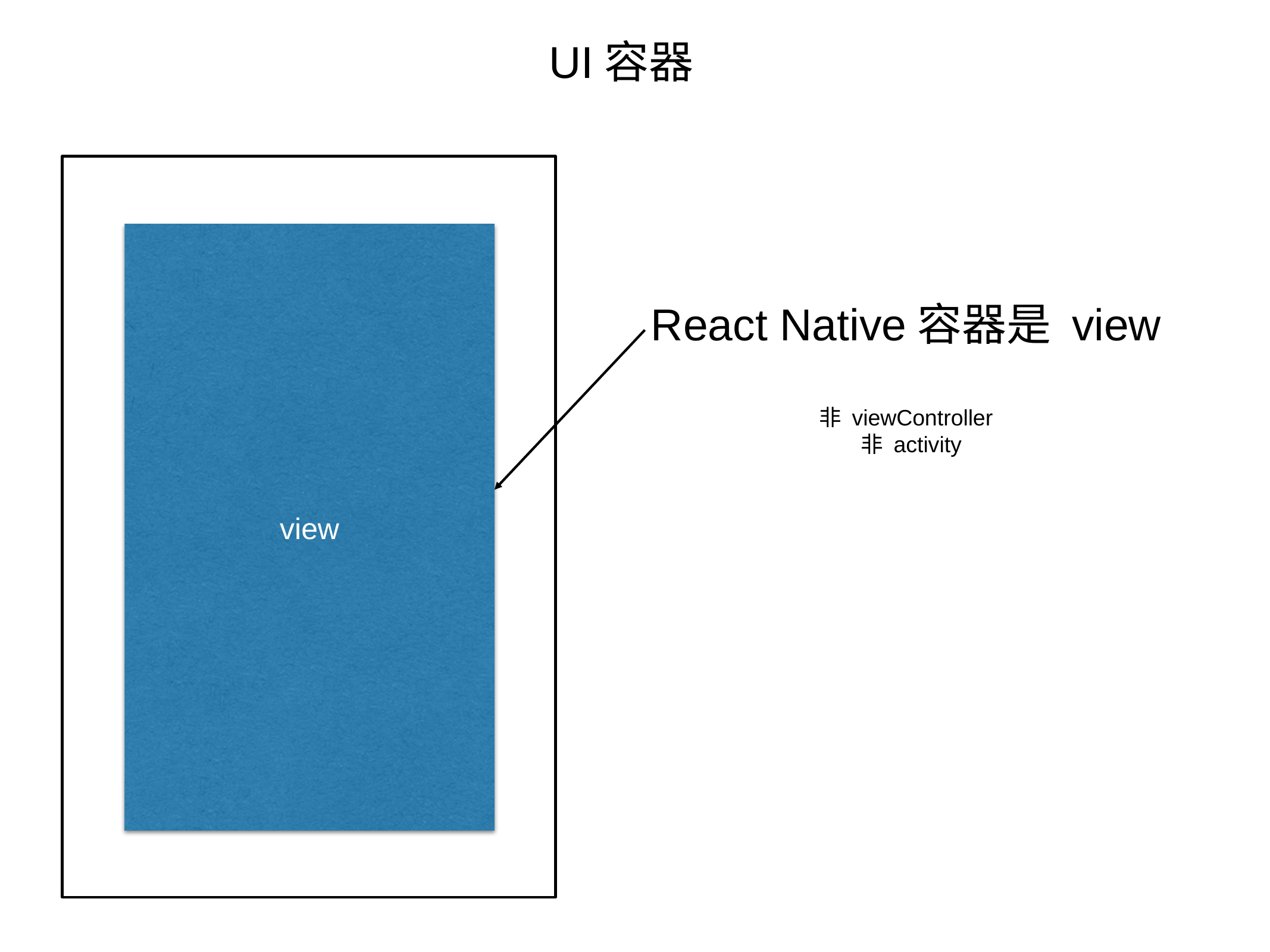

UI容器

view
React Native容器是 view

非 viewController
 非 activity